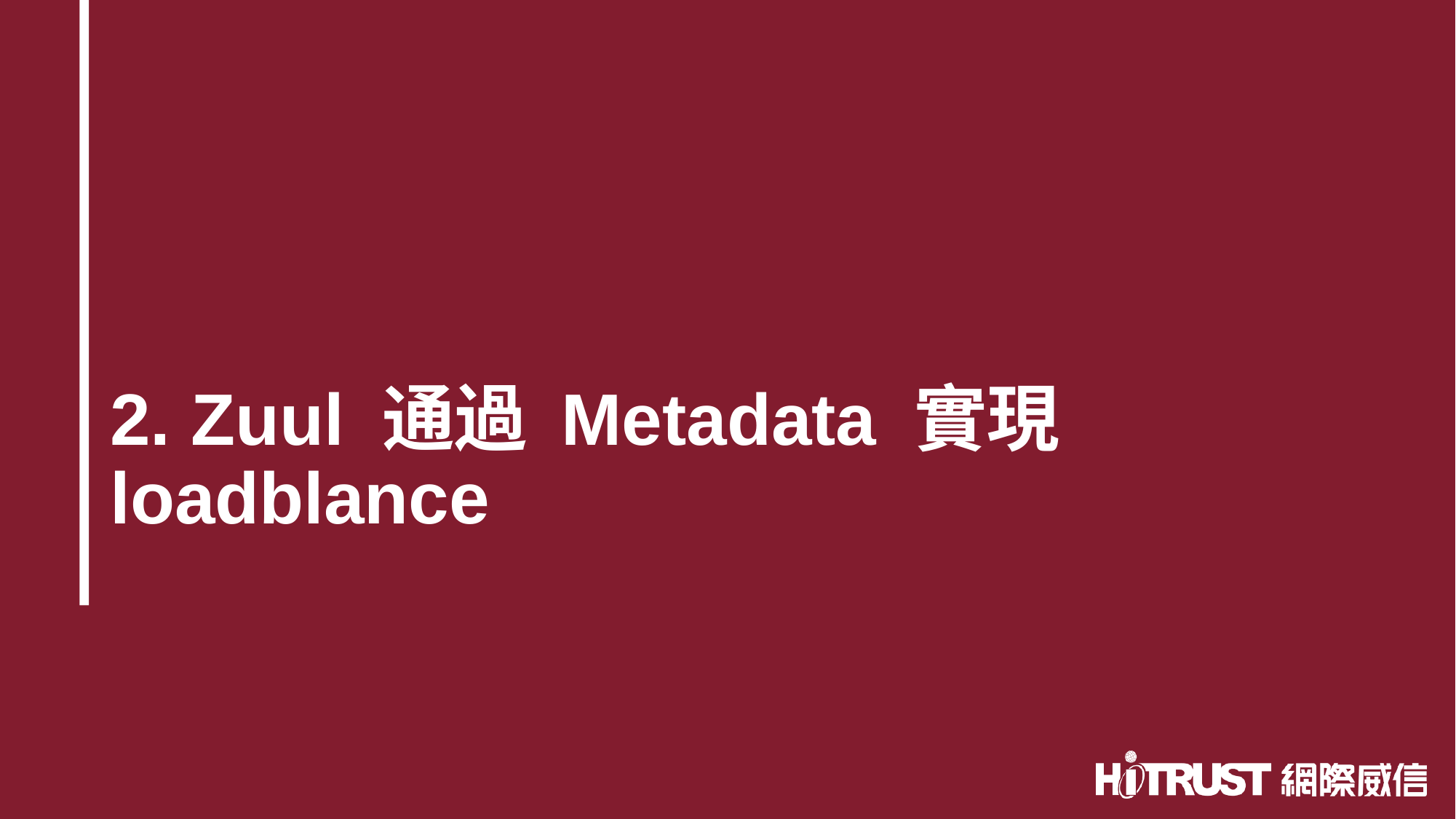

# 2. Zuul 通過 Metadata 實現 loadblance